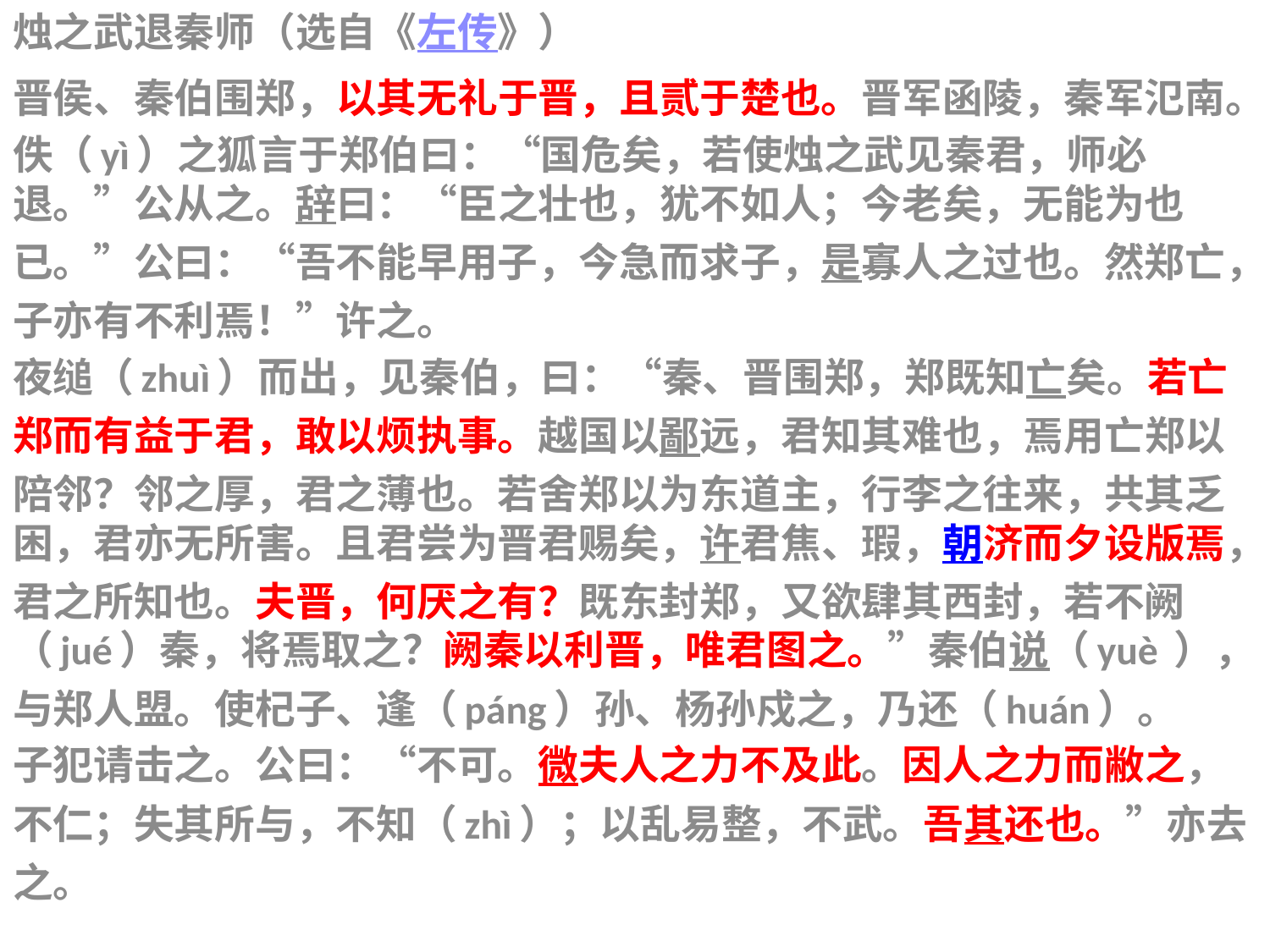

烛之武退秦师（选自《左传》）
晋侯、秦伯围郑，以其无礼于晋，且贰于楚也。晋军函陵，秦军氾南。
佚（yì）之狐言于郑伯曰：“国危矣，若使烛之武见秦君，师必退。”公从之。辞曰：“臣之壮也，犹不如人；今老矣，无能为也已。”公曰：“吾不能早用子，今急而求子，是寡人之过也。然郑亡，子亦有不利焉！”许之。
夜缒（zhuì）而出，见秦伯，曰：“秦、晋围郑，郑既知亡矣。若亡郑而有益于君，敢以烦执事。越国以鄙远，君知其难也，焉用亡郑以陪邻？邻之厚，君之薄也。若舍郑以为东道主，行李之往来，共其乏困，君亦无所害。且君尝为晋君赐矣，许君焦、瑕，朝济而夕设版焉，君之所知也。夫晋，何厌之有？既东封郑，又欲肆其西封，若不阙（jué）秦，将焉取之？阙秦以利晋，唯君图之。”秦伯说（yuè ），与郑人盟。使杞子、逢（páng）孙、杨孙戍之，乃还（huán）。
子犯请击之。公曰：“不可。微夫人之力不及此。因人之力而敝之，不仁；失其所与，不知（zhì）；以乱易整，不武。吾其还也。”亦去之。